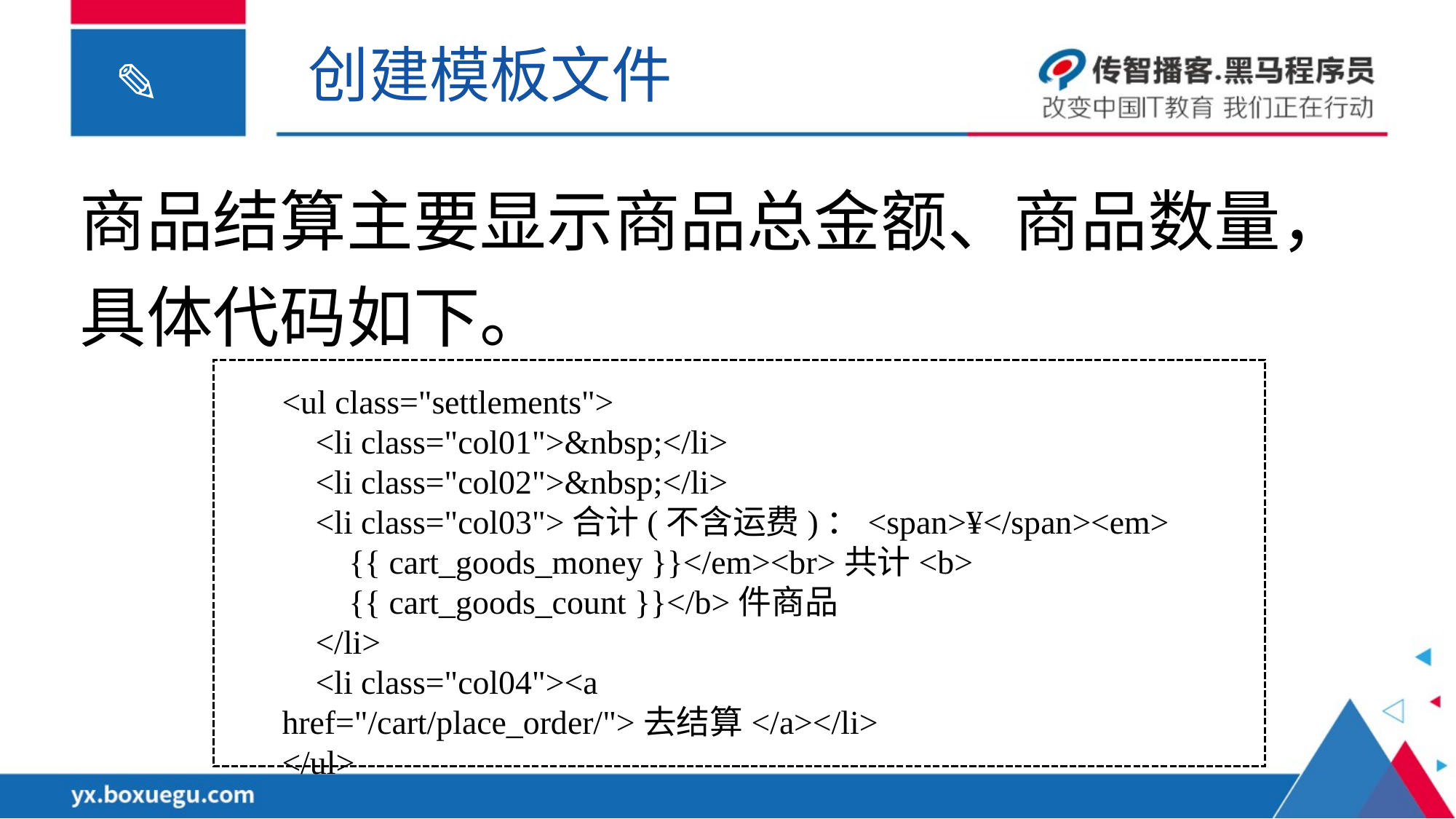

创建模板文件
商品结算主要显示商品总金额、商品数量，具体代码如下。

<ul class="settlements">
    <li class="col01">&nbsp;</li>
    <li class="col02">&nbsp;</li>
    <li class="col03">合计(不含运费)：<span>¥</span><em>
        {{ cart_goods_money }}</em><br>共计<b>
        {{ cart_goods_count }}</b>件商品
    </li>
    <li class="col04"><a href="/cart/place_order/">去结算</a></li>
</ul>